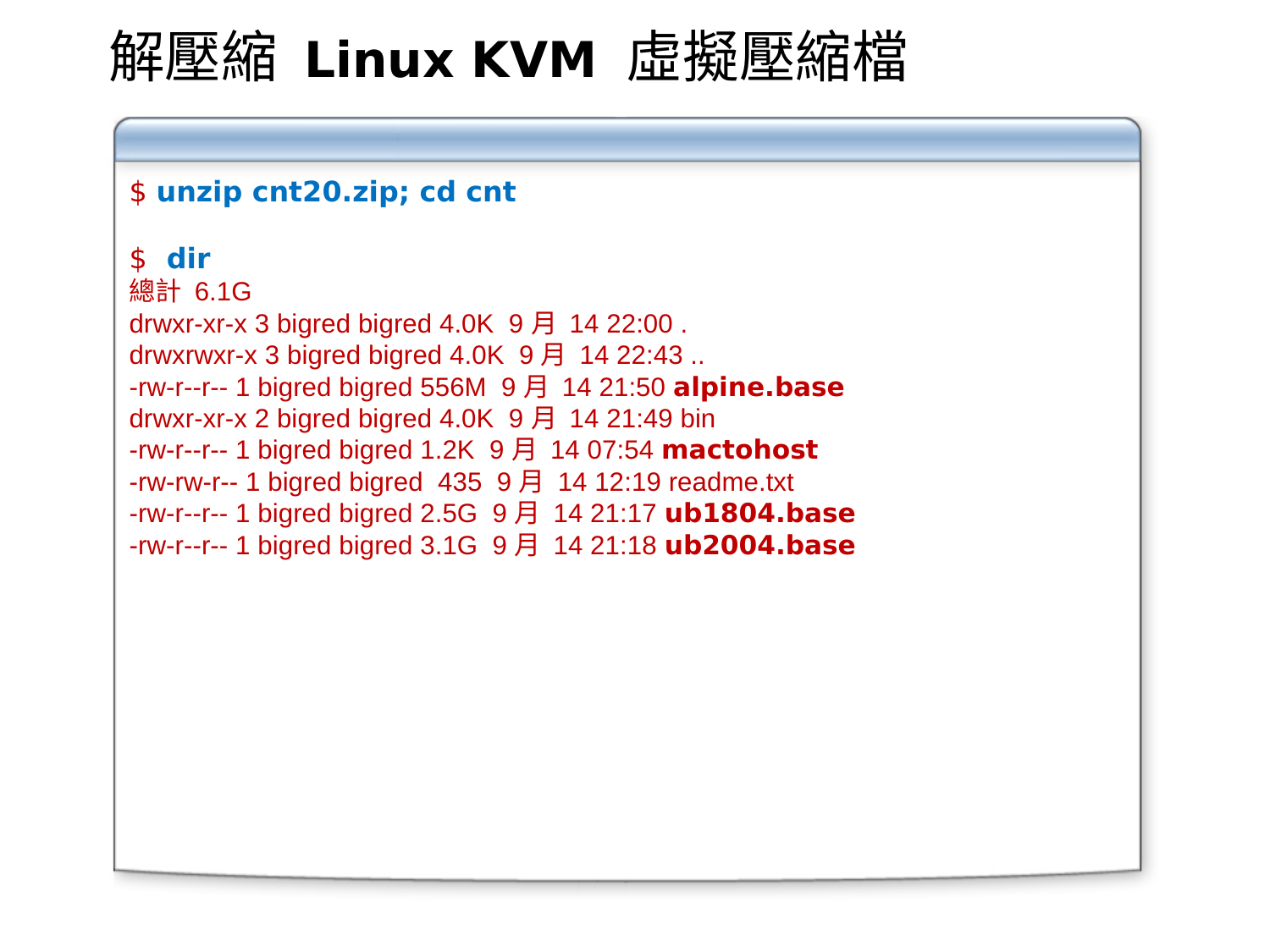

# 解壓縮 Linux KVM 虛擬壓縮檔
$ unzip cnt20.zip; cd cnt

$  dir
總計 6.1G
drwxr-xr-x 3 bigred bigred 4.0K  9月 14 22:00 .
drwxrwxr-x 3 bigred bigred 4.0K  9月 14 22:43 ..
-rw-r--r-- 1 bigred bigred 556M  9月 14 21:50 alpine.base
drwxr-xr-x 2 bigred bigred 4.0K  9月 14 21:49 bin
-rw-r--r-- 1 bigred bigred 1.2K  9月 14 07:54 mactohost
-rw-rw-r-- 1 bigred bigred  435  9月 14 12:19 readme.txt
-rw-r--r-- 1 bigred bigred 2.5G  9月 14 21:17 ub1804.base
-rw-r--r-- 1 bigred bigred 3.1G  9月 14 21:18 ub2004.base